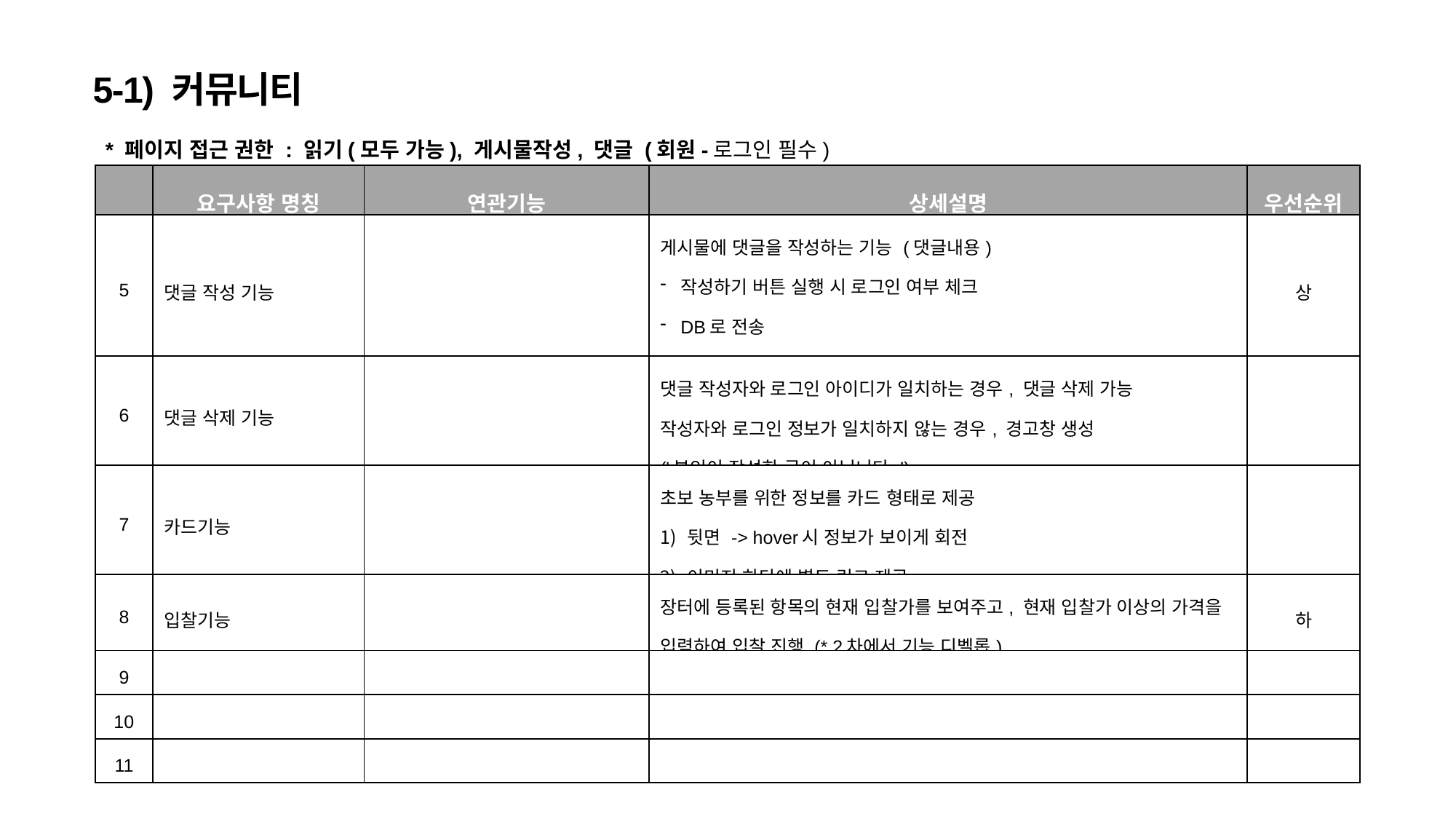

5-1) 커뮤니티
* 페이지 접근 권한 : 읽기(모두 가능), 게시물작성, 댓글 (회원-로그인 필수)
|  | 요구사항 명칭 | 연관기능 | 상세설명 | 우선순위 |
| --- | --- | --- | --- | --- |
| 5 | 댓글 작성 기능 |  | 게시물에 댓글을 작성하는 기능 (댓글내용) 작성하기 버튼 실행 시 로그인 여부 체크 DB로 전송 해당 게시물에 작성자 정보(닉네임, 작성일자) 정보와 함께 출력 | 상 |
| 6 | 댓글 삭제 기능 |  | 댓글 작성자와 로그인 아이디가 일치하는 경우, 댓글 삭제 가능 작성자와 로그인 정보가 일치하지 않는 경우, 경고창 생성 ('본인이 작성한 글이 아닙니다.’) |  |
| 7 | 카드기능 |  | 초보 농부를 위한 정보를 카드 형태로 제공 뒷면 -> hover시 정보가 보이게 회전 이미지 하단에 별도 링크 제공 |  |
| 8 | 입찰기능 |  | 장터에 등록된 항목의 현재 입찰가를 보여주고, 현재 입찰가 이상의 가격을 입력하여 입찰 진행 (\* 2차에서 기능 디벨롭) | 하 |
| 9 |  |  |  |  |
| 10 |  |  |  |  |
| 11 |  |  |  |  |